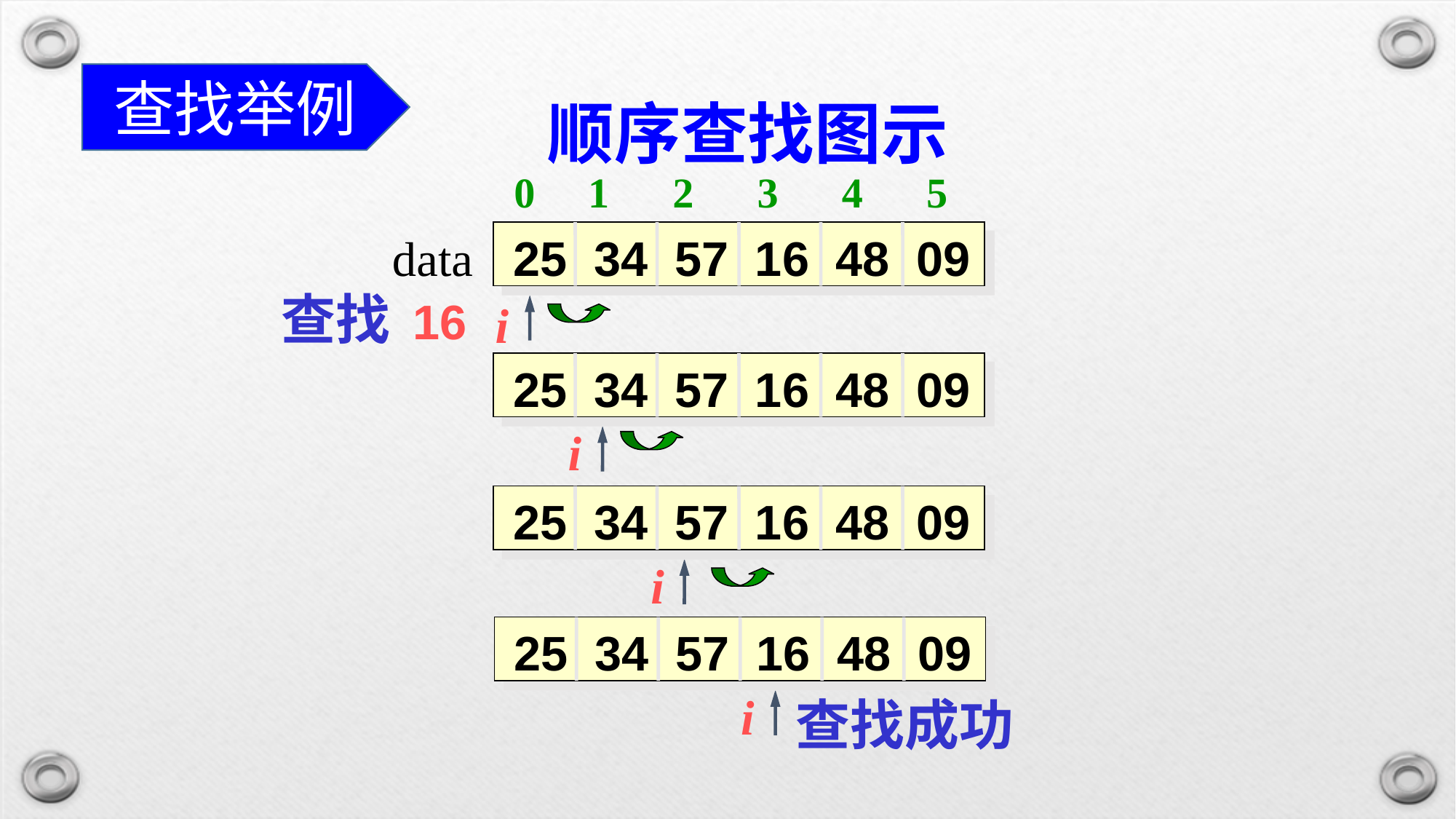

查找举例
顺序查找图示
0     1      2      3      4      5
data

25  34  57  16  48  09

查找 16
i

25  34  57  16  48  09
i

25  34  57  16  48  09

i

25  34  57  16  48  09
i
查找成功